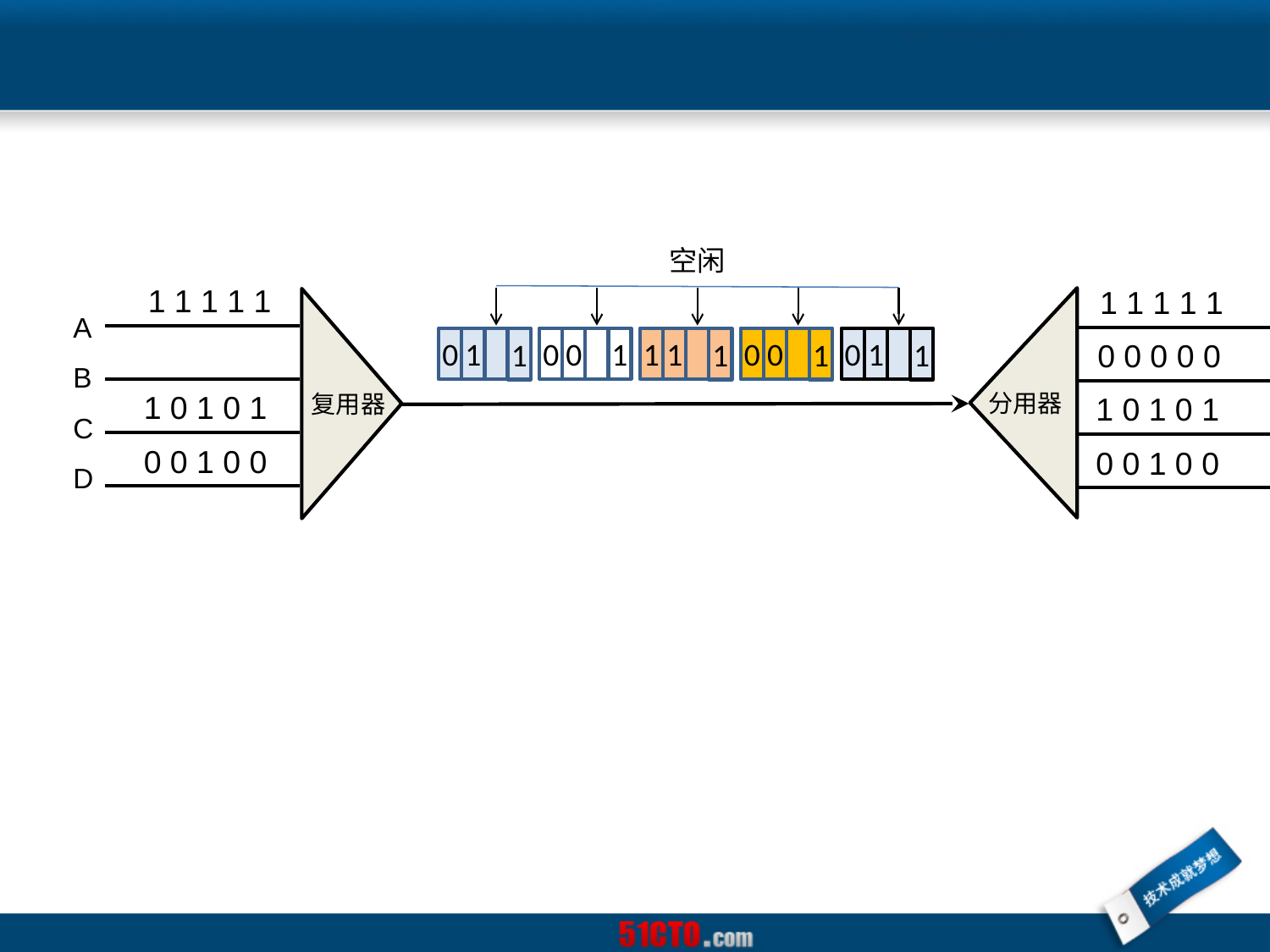

空闲

1 1 1 1 1
1 1 1 1 1
A

0
1
1

0
0
1

1
1
1

0
0
1

0
1
1
0 0 0 0 0

B
1 0 1 0 1
分用器
复用器
1 0 1 0 1
C
0 0 1 0 0
0 0 1 0 0
D